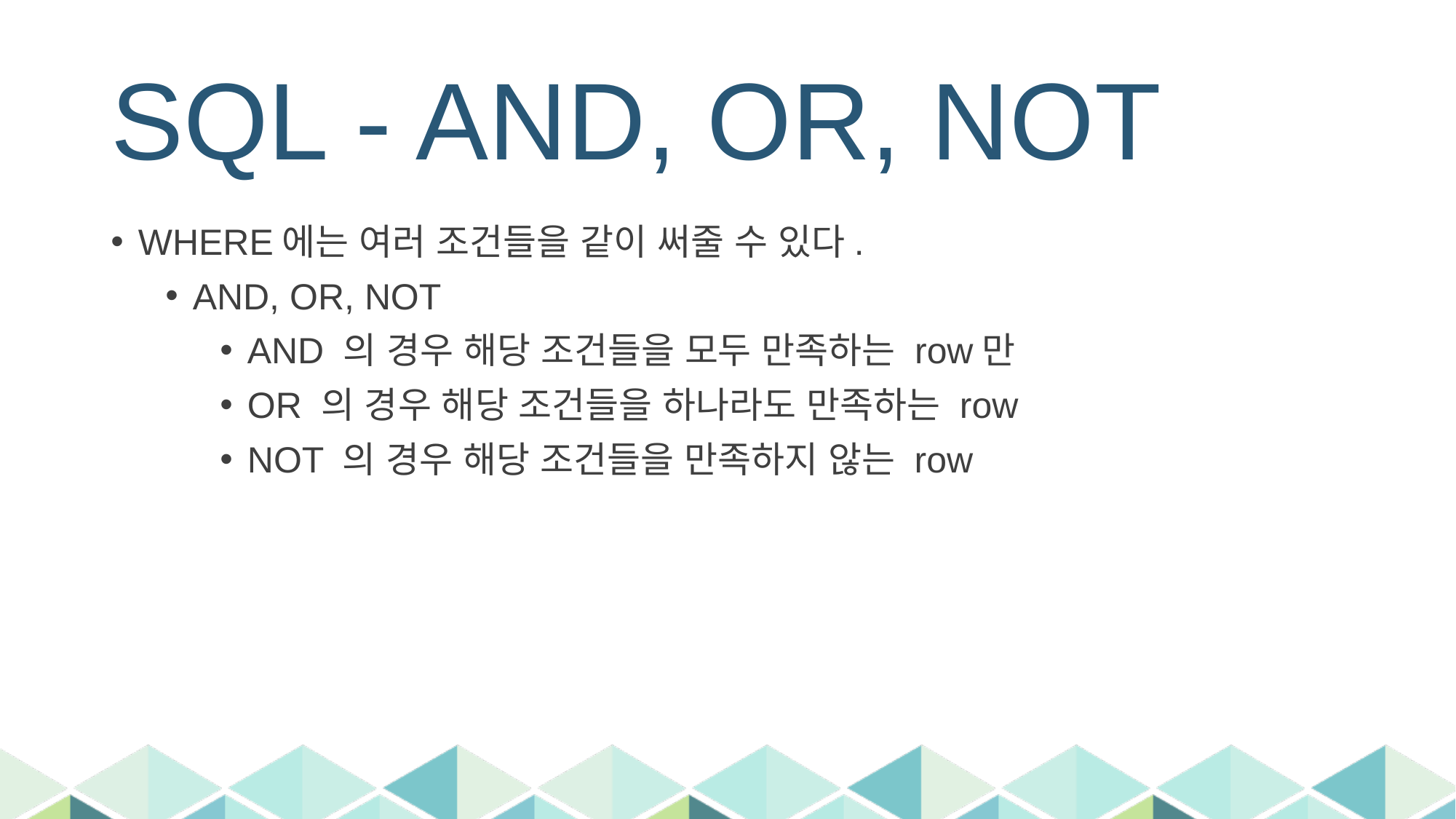

# SQL - AND, OR, NOT
WHERE에는 여러 조건들을 같이 써줄 수 있다.
AND, OR, NOT
AND 의 경우 해당 조건들을 모두 만족하는 row만
OR 의 경우 해당 조건들을 하나라도 만족하는 row
NOT 의 경우 해당 조건들을 만족하지 않는 row